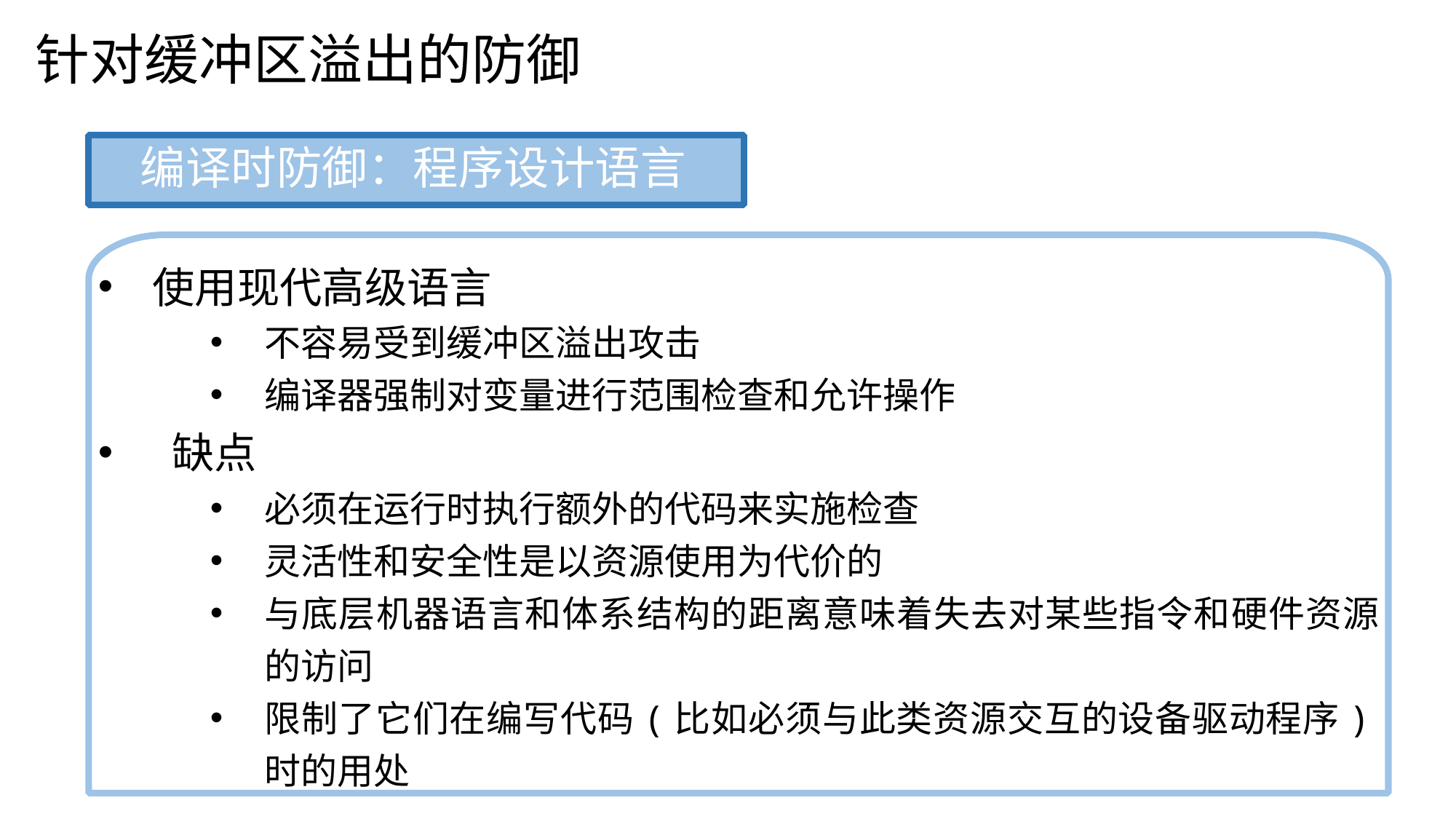

针对缓冲区溢出的防御

编译时防御：程序设计语言
使用现代高级语言
不容易受到缓冲区溢出攻击
编译器强制对变量进行范围检查和允许操作
 缺点
必须在运行时执行额外的代码来实施检查
灵活性和安全性是以资源使用为代价的
与底层机器语言和体系结构的距离意味着失去对某些指令和硬件资源的访问
限制了它们在编写代码(比如必须与此类资源交互的设备驱动程序)时的用处